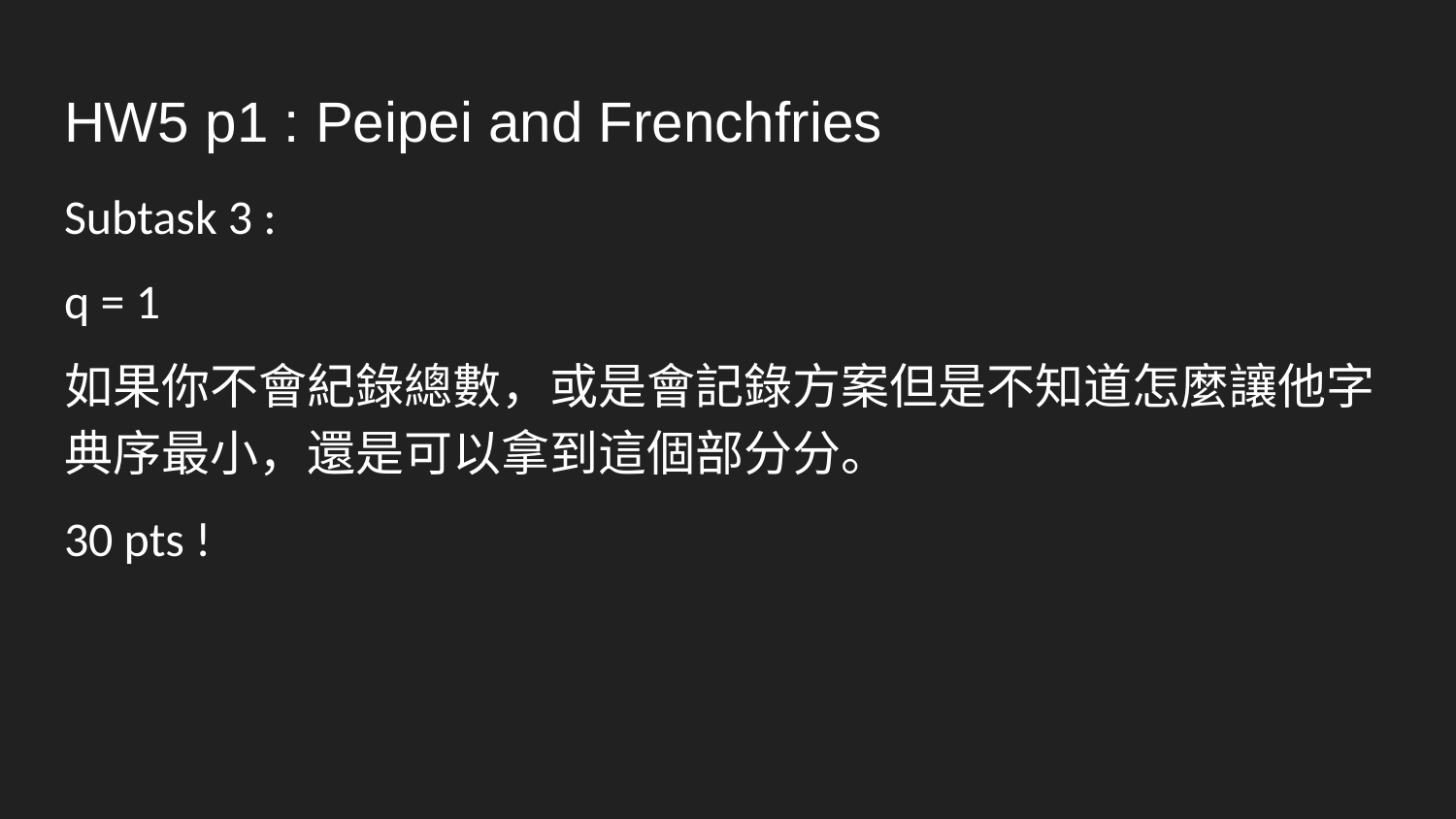

# HW5 p1 : Peipei and Frenchfries
Subtask 3 :
q = 1
如果你不會紀錄總數，或是會記錄方案但是不知道怎麼讓他字典序最小，還是可以拿到這個部分分。
30 pts !